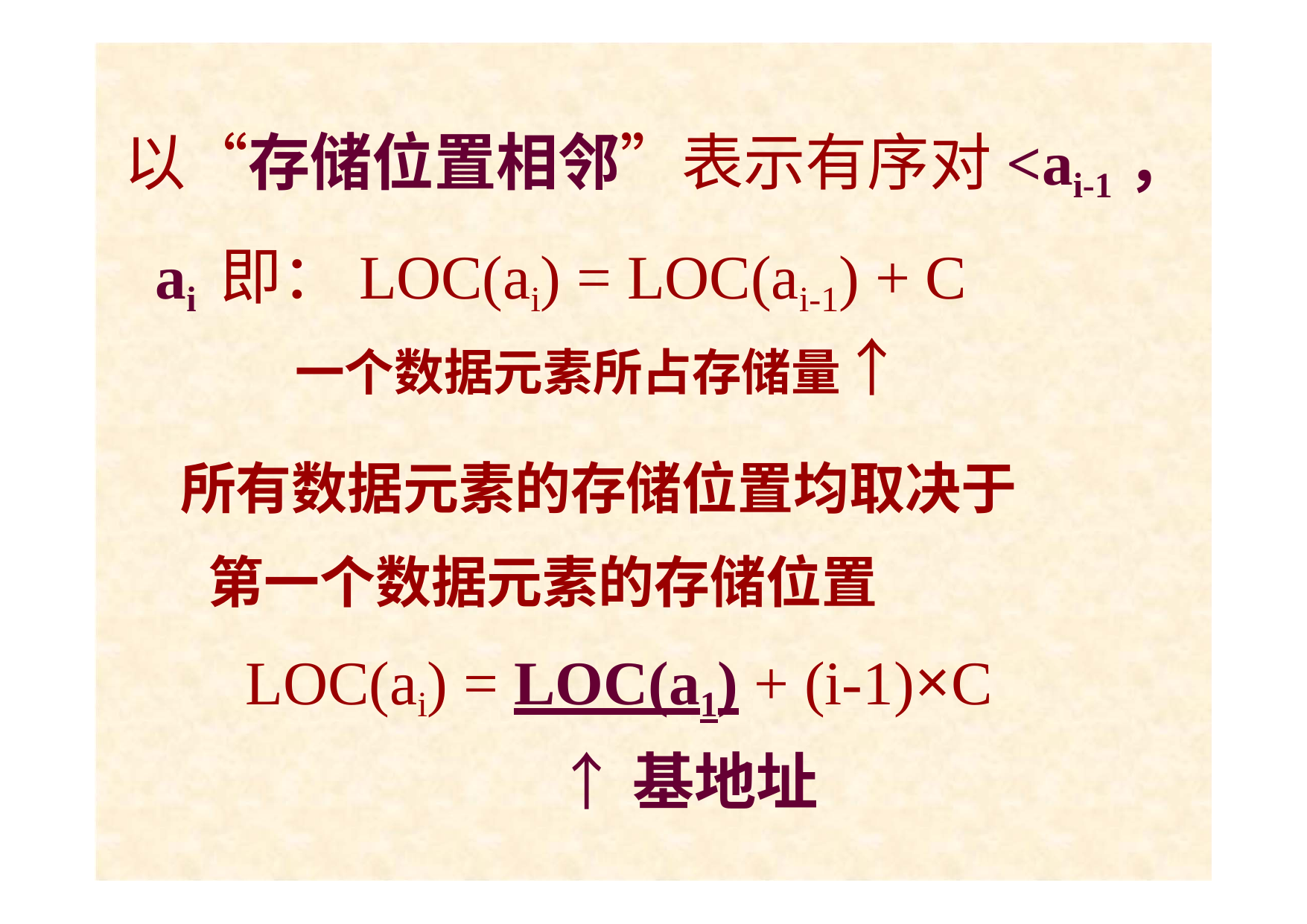

# 以“存储位置相邻”表示有序对<ai-1，ai 即：LOC(ai) = LOC(ai-1) + C
一个数据元素所占存储量↑
所有数据元素的存储位置均取决于 第一个数据元素的存储位置
LOC(ai) = LOC(a1) + (i-1)×C
↑基地址